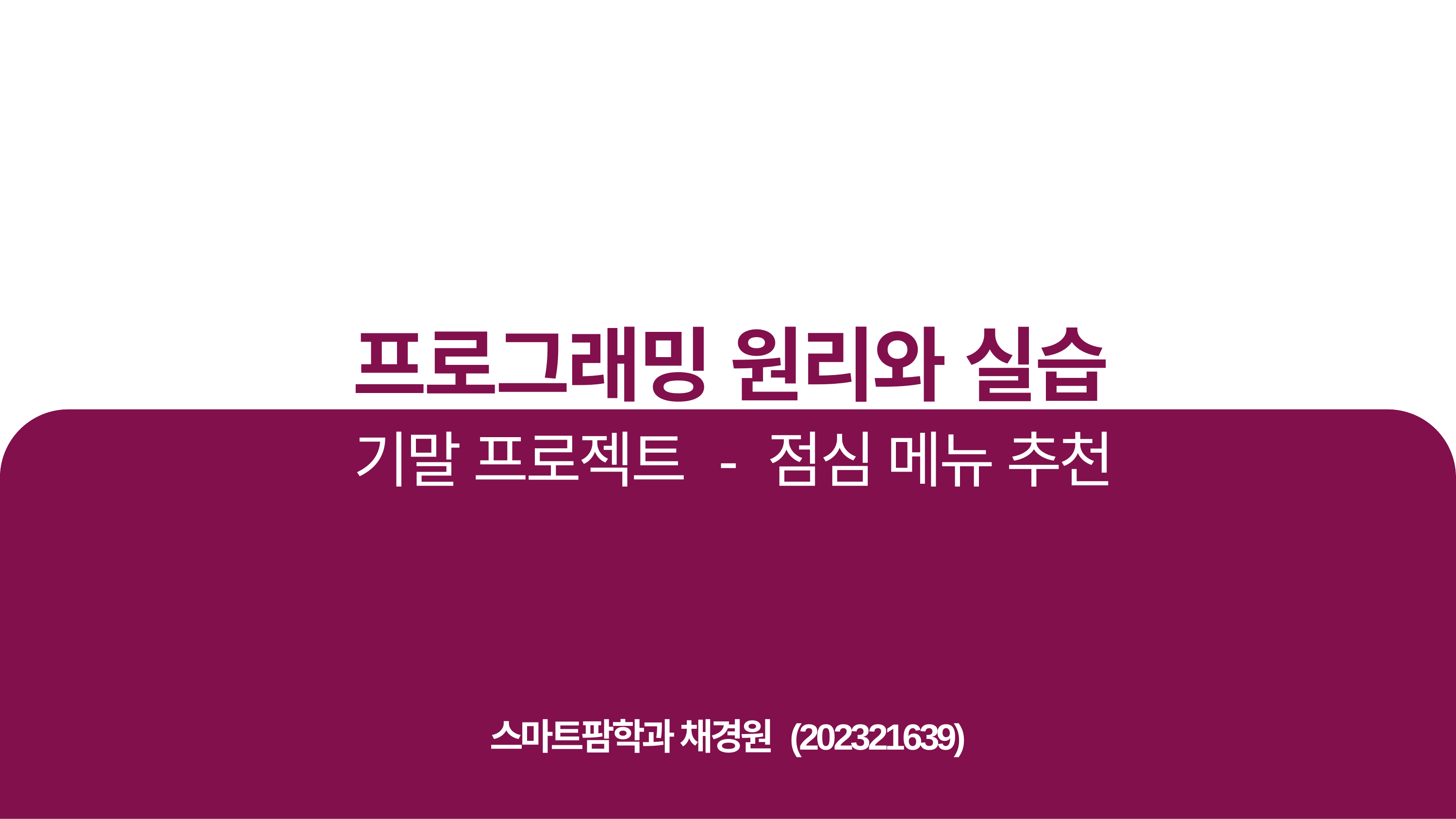

프로그래밍 원리와 실습

기말 프로젝트 - 점심 메뉴 추천
스마트팜학과 채경원 (202321639)